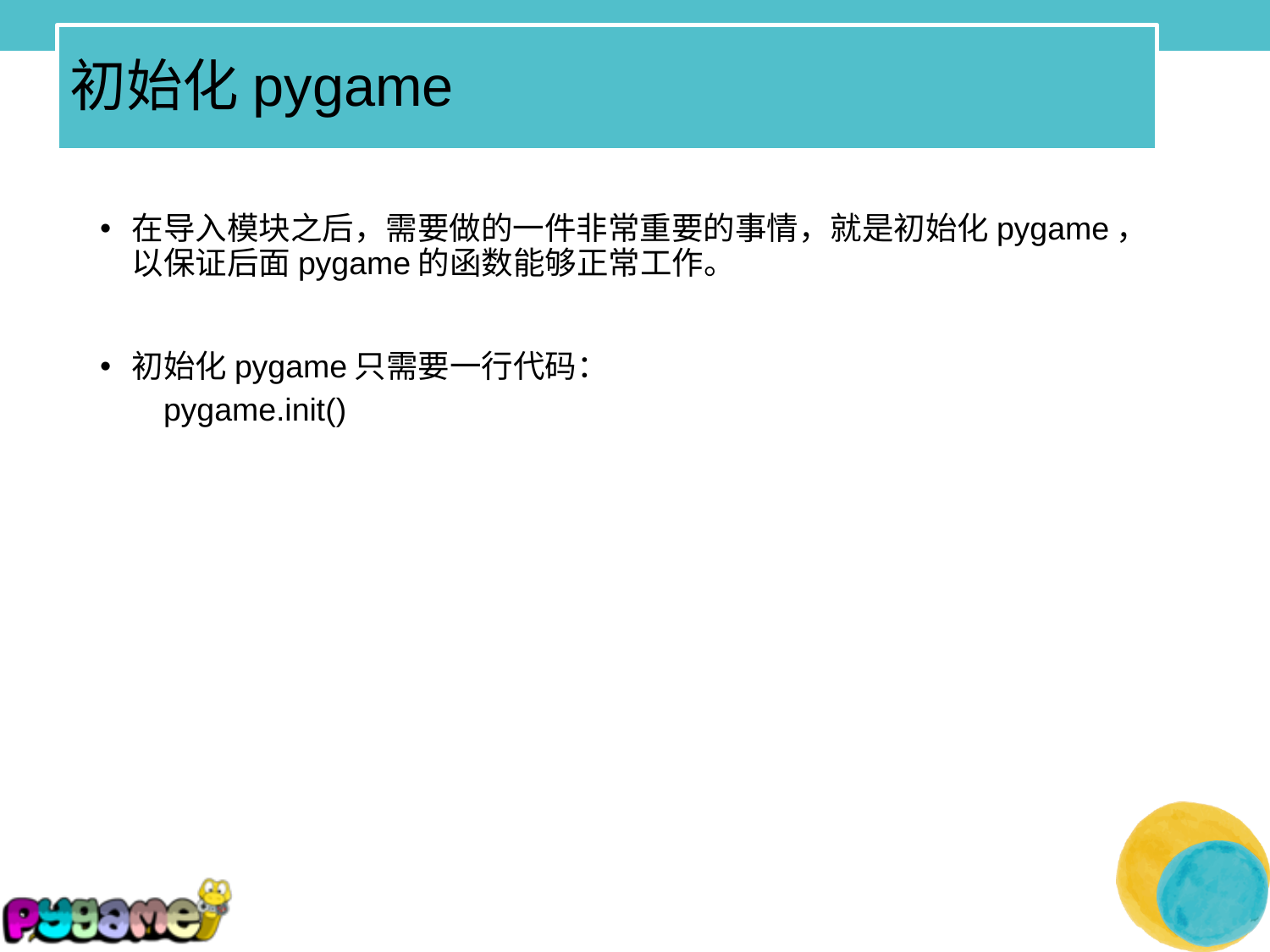

# 初始化pygame
在导入模块之后，需要做的一件非常重要的事情，就是初始化pygame，以保证后面pygame的函数能够正常工作。

初始化pygame只需要一行代码：
pygame.init()